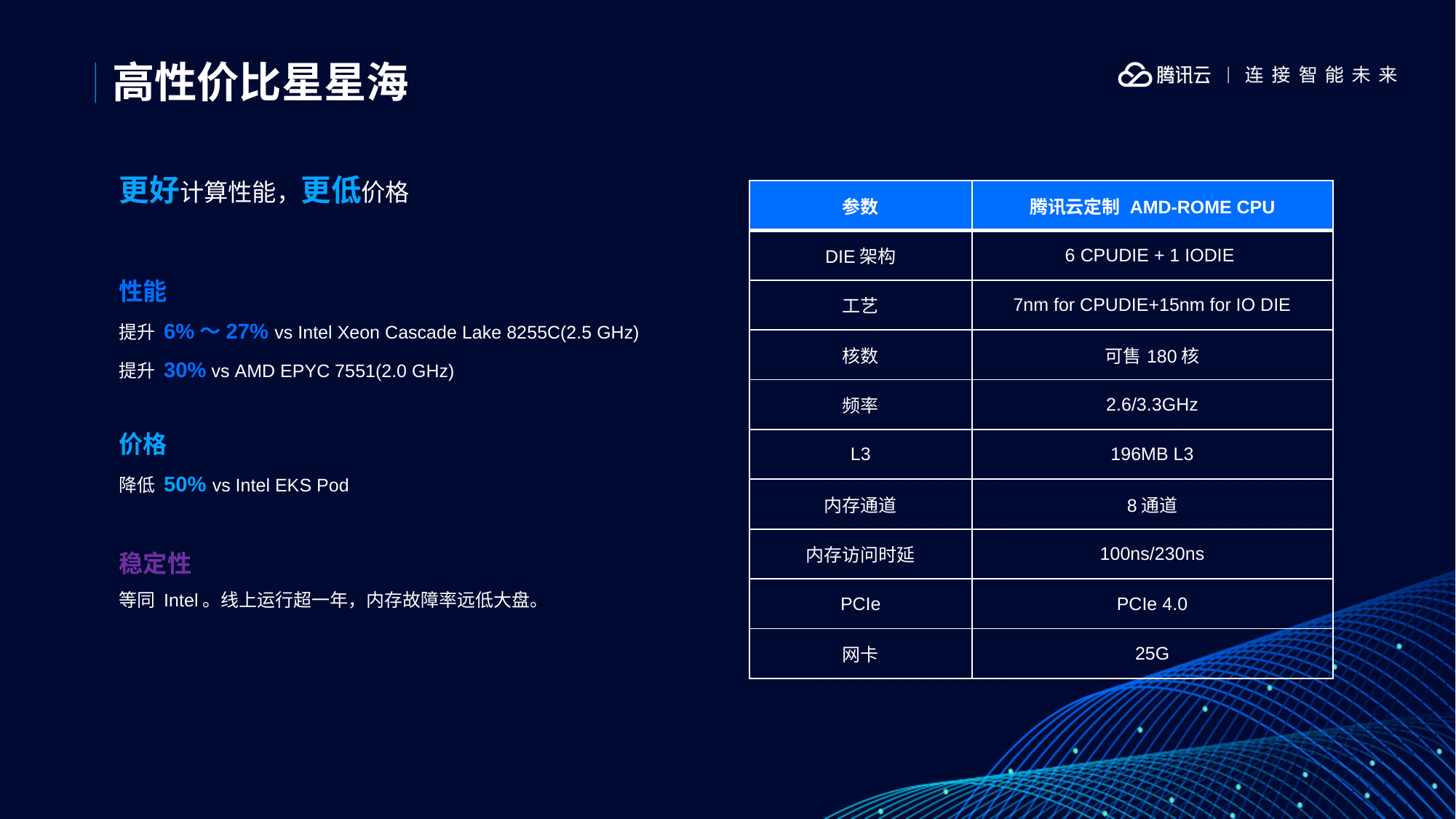

高性价比星星海
更好计算性能，更低价格
| 参数 | 腾讯云定制 AMD-ROME CPU |
| --- | --- |
| DIE架构 | 6 CPUDIE + 1 IODIE |
| 工艺 | 7nm for CPUDIE+15nm for IO DIE |
| 核数 | 可售180核 |
| 频率 | 2.6/3.3GHz |
| L3 | 196MB L3 |
| 内存通道 | 8通道 |
| 内存访问时延 | 100ns/230ns |
| PCIe | PCIe 4.0 |
| 网卡 | 25G |
性能
提升 6%～27% vs Intel Xeon Cascade Lake 8255C(2.5 GHz)
提升 30% vs AMD EPYC 7551(2.0 GHz)

价格
降低 50% vs Intel EKS Pod

稳定性
等同 Intel。线上运行超一年，内存故障率远低大盘。